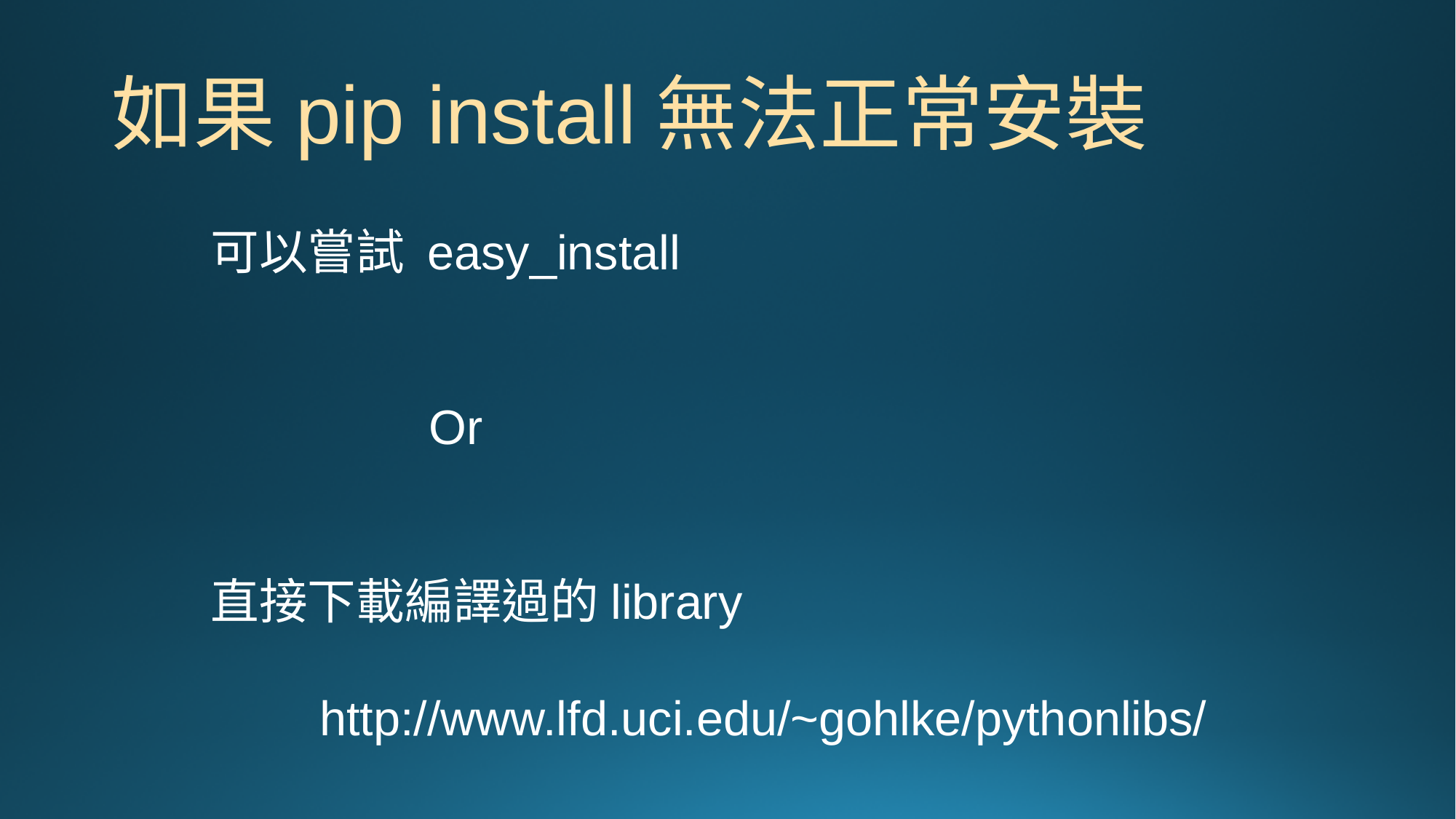

# 如果pip install無法正常安裝
可以嘗試 easy_install

		Or

直接下載編譯過的library

	http://www.lfd.uci.edu/~gohlke/pythonlibs/